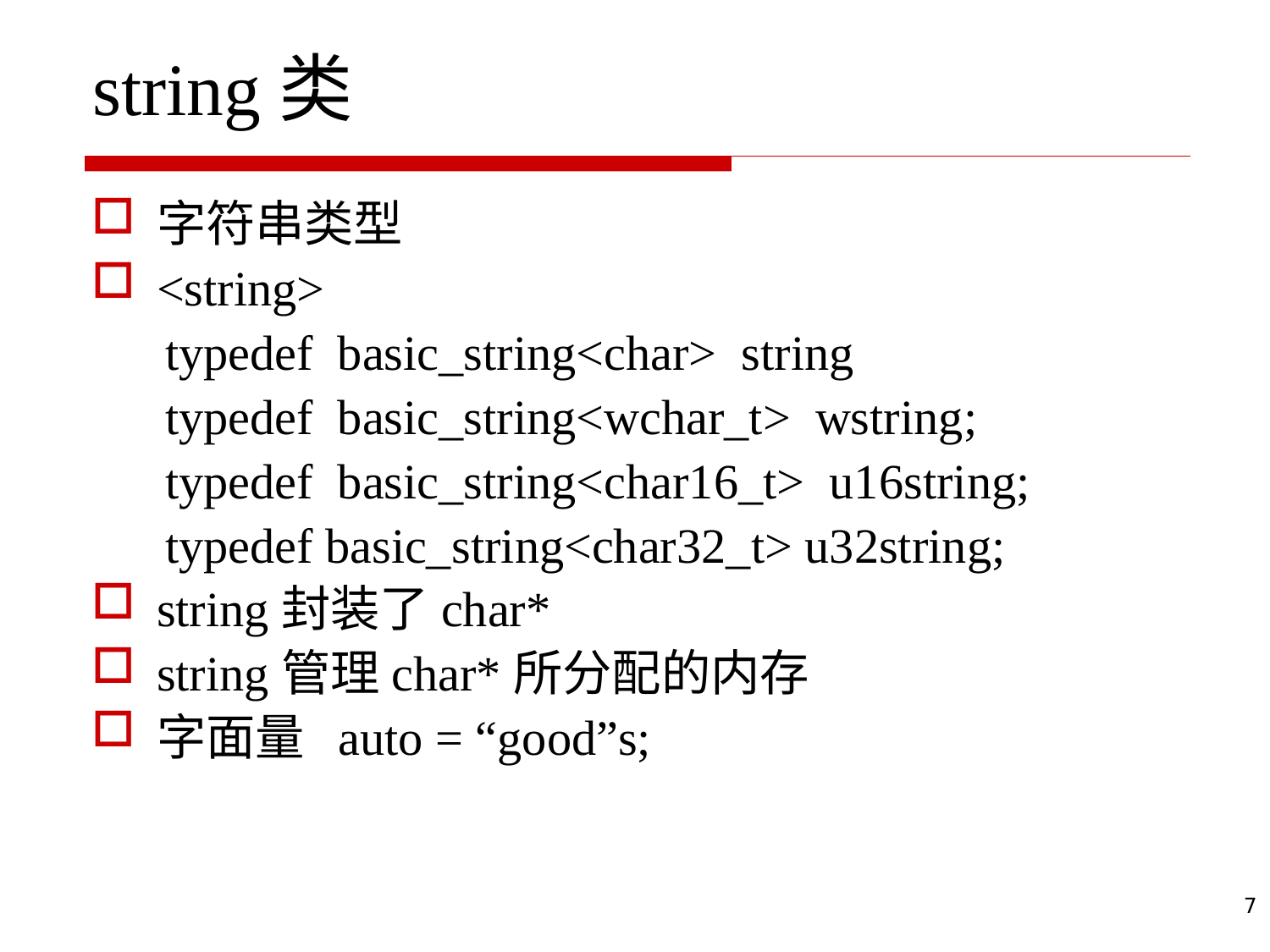

# string类
字符串类型
<string>
      typedef  basic_string<char>  string
      typedef  basic_string<wchar_t>  wstring;
      typedef  basic_string<char16_t>  u16string;
      typedef basic_string<char32_t> u32string;
string封装了char*
string管理char*所分配的内存
字面量  auto = “good”s;

7